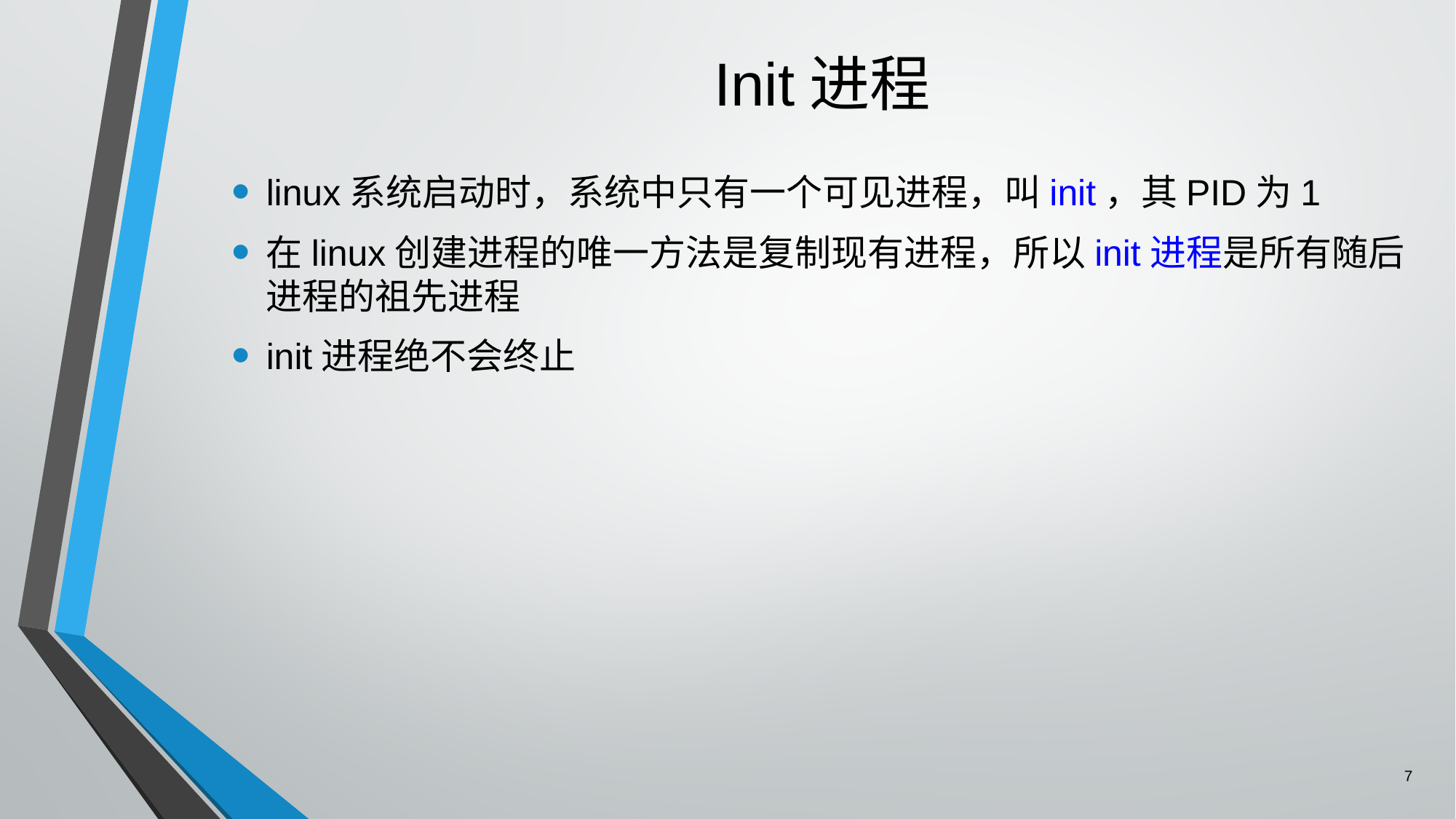

# Init进程
linux系统启动时，系统中只有一个可见进程，叫init，其PID为1
在linux创建进程的唯一方法是复制现有进程，所以init进程是所有随后进程的祖先进程
init进程绝不会终止

7